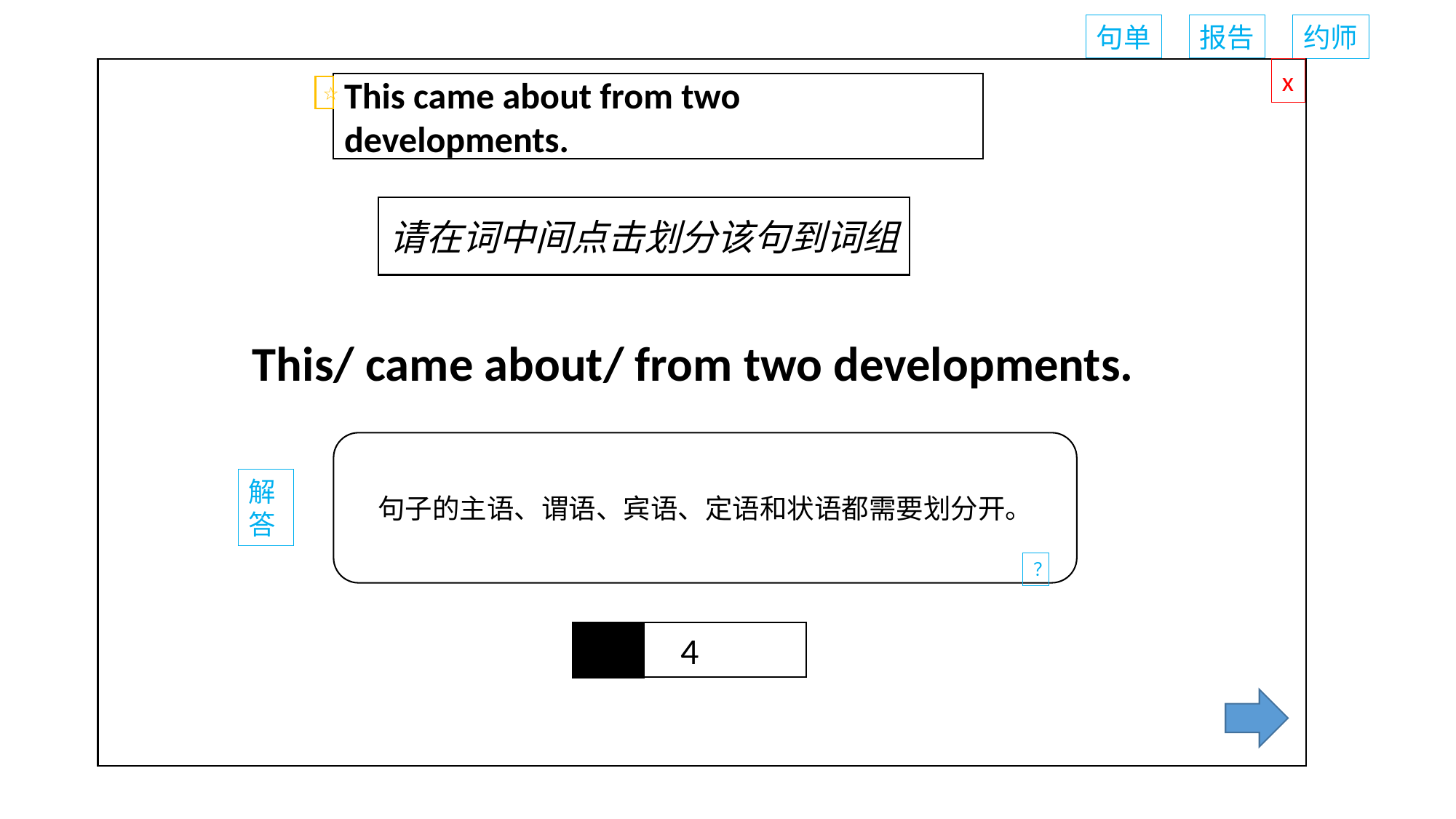

句单
报告
约师

x
This came about from two developments.
☆
00: 00
请在词中间点击划分该句到词组
This/ came about/ from two developments.
句子的主语、谓语、宾语、定语和状语都需要划分开。
解
答
？
4